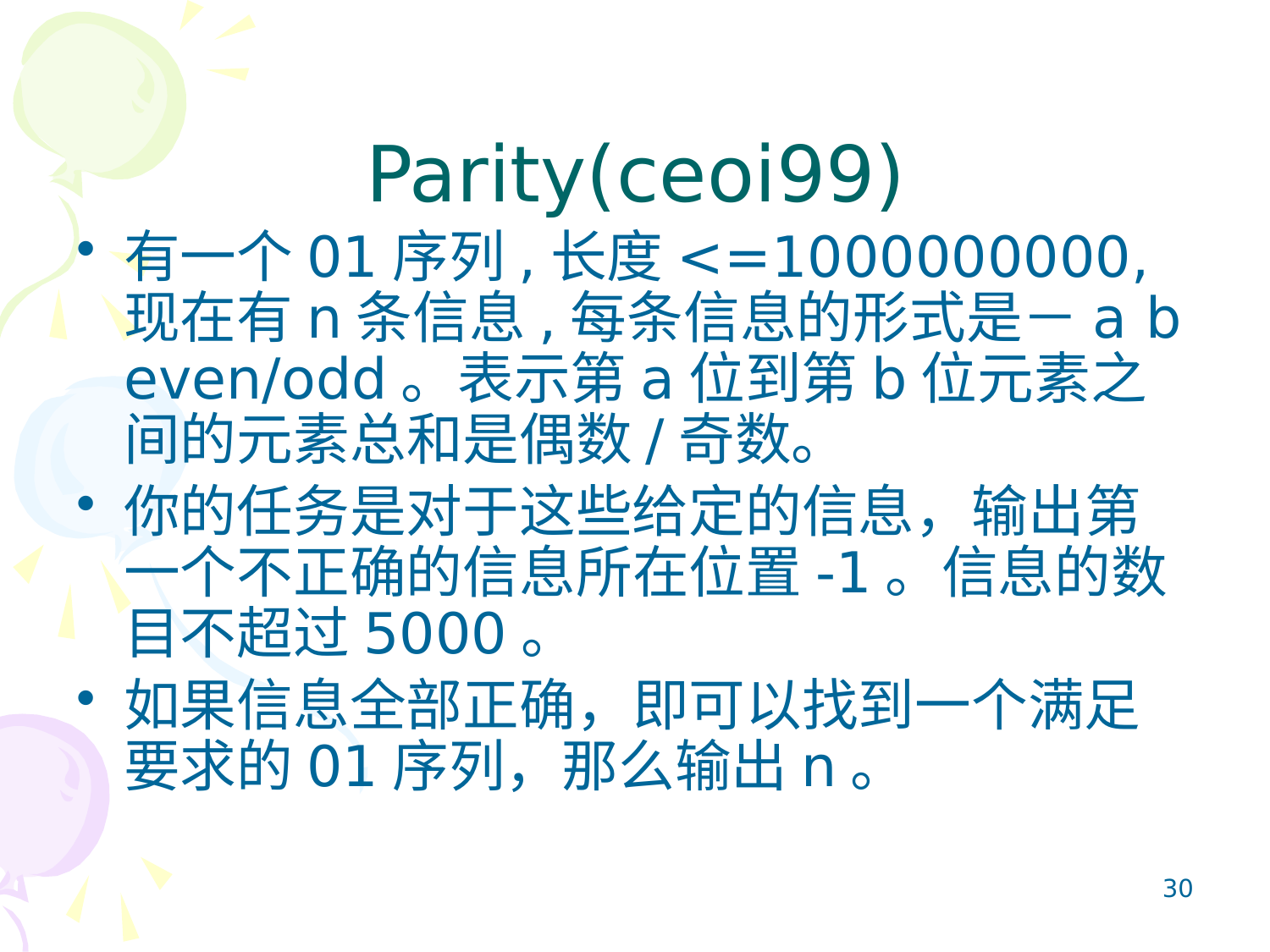

# Parity(ceoi99)
有一个01序列,长度<=1000000000,现在有n条信息,每条信息的形式是－a b even/odd。表示第a位到第b位元素之间的元素总和是偶数/奇数。
你的任务是对于这些给定的信息，输出第一个不正确的信息所在位置-1。信息的数目不超过5000。
如果信息全部正确，即可以找到一个满足要求的01序列，那么输出n。
30